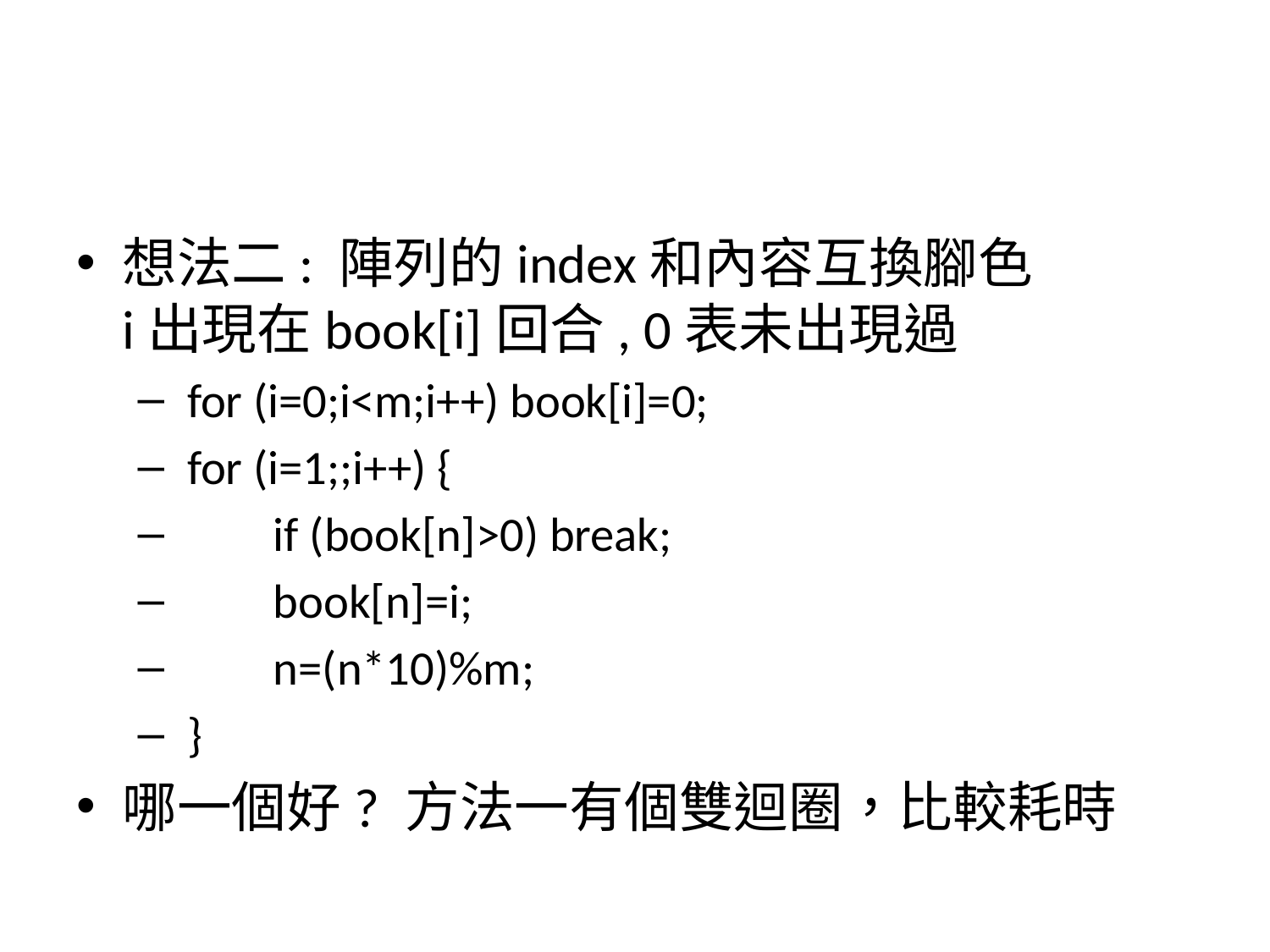

#
想法二: 陣列的index和內容互換腳色
i出現在book[i]回合, 0表未出現過
 for (i=0;i<m;i++) book[i]=0;
 for (i=1;;i++) {
         if (book[n]>0) break;
         book[n]=i;
         n=(n*10)%m;
 }
哪一個好? 方法一有個雙迴圈，比較耗時